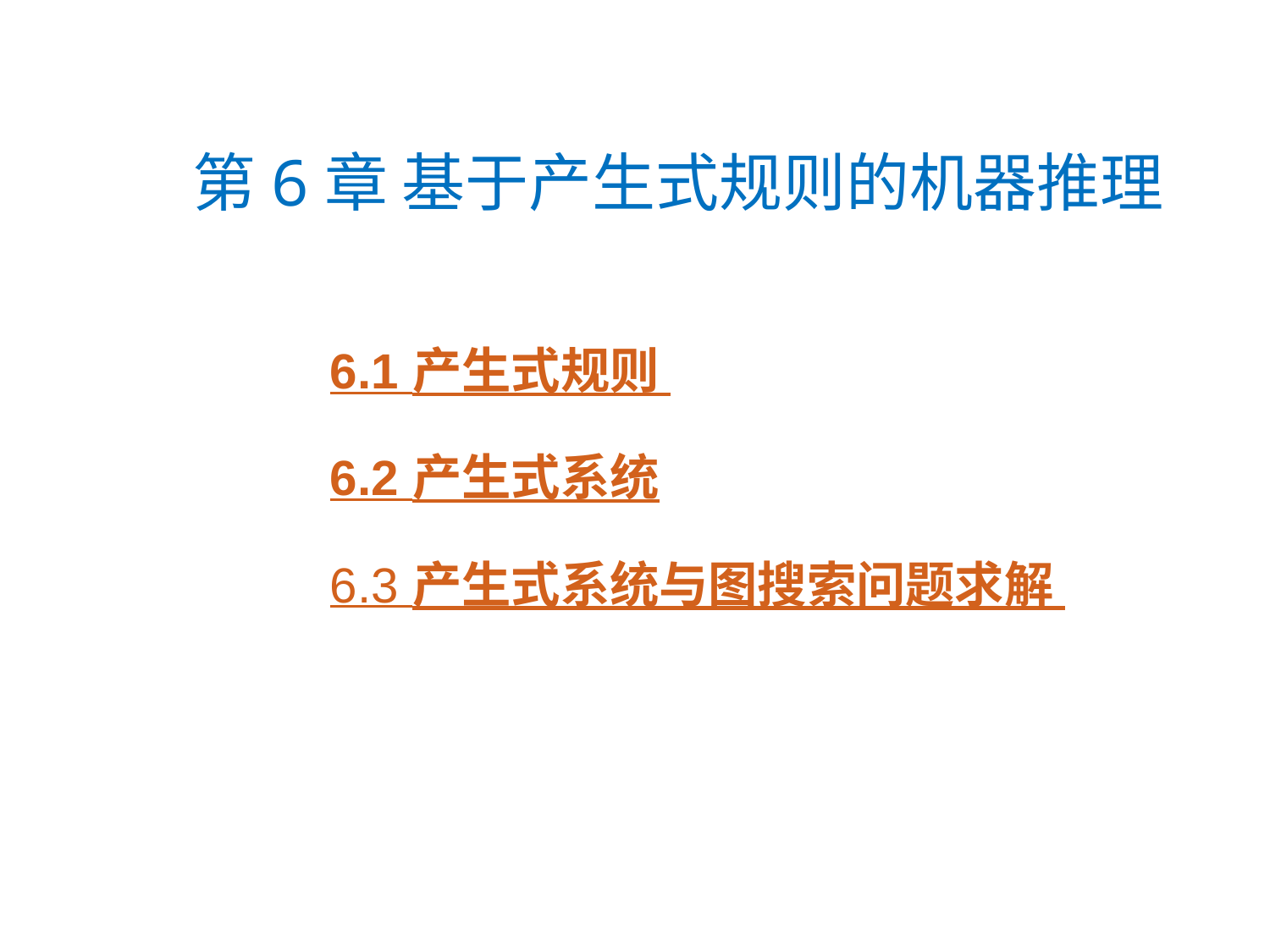

第6章 基于产生式规则的机器推理
6.1 产生式规则
6.2 产生式系统
6.3 产生式系统与图搜索问题求解